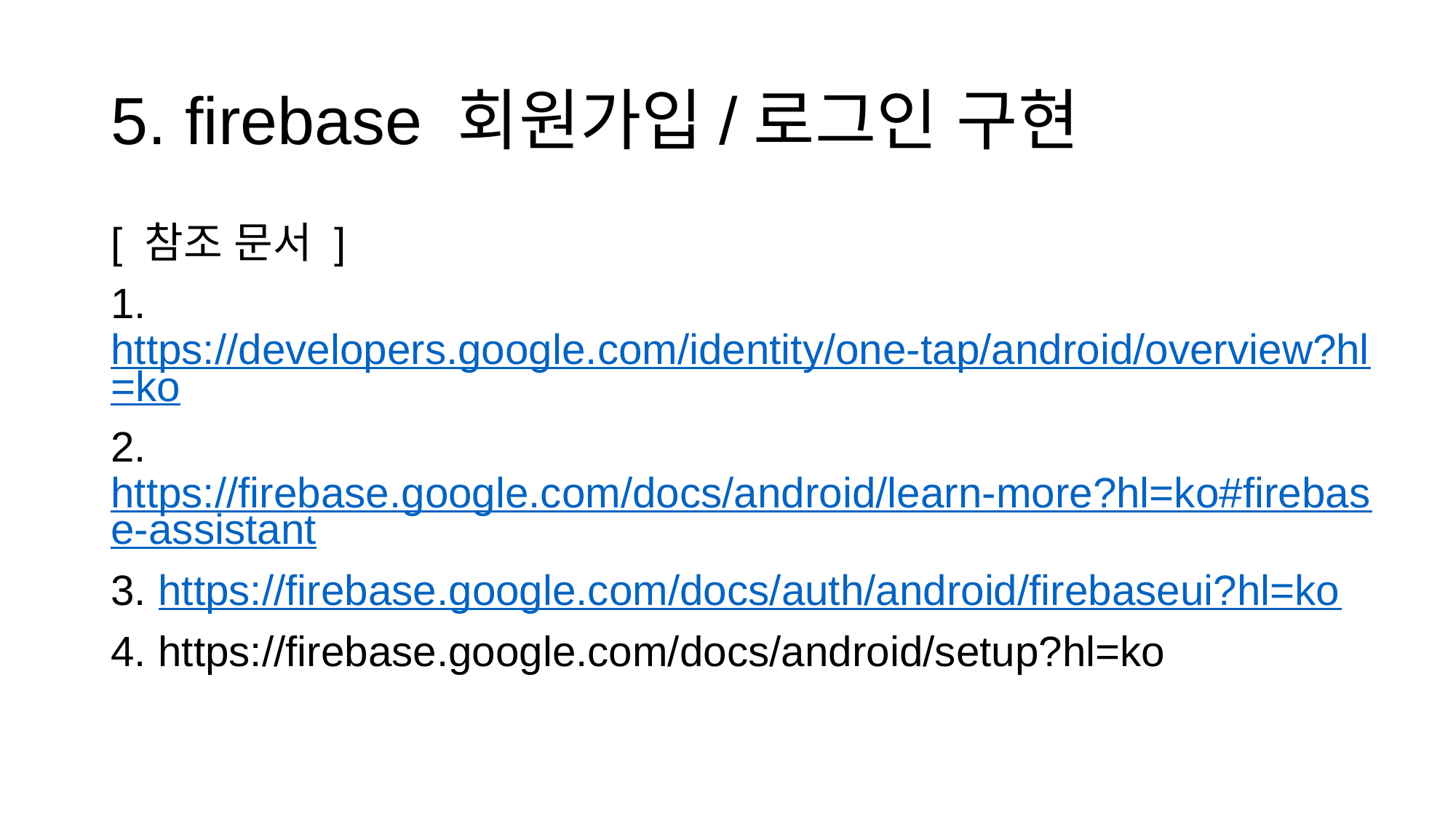

# 5. firebase 회원가입/로그인 구현
[ 참조 문서 ]
1. https://developers.google.com/identity/one-tap/android/overview?hl=ko
2. https://firebase.google.com/docs/android/learn-more?hl=ko#firebase-assistant
3. https://firebase.google.com/docs/auth/android/firebaseui?hl=ko
4. https://firebase.google.com/docs/android/setup?hl=ko